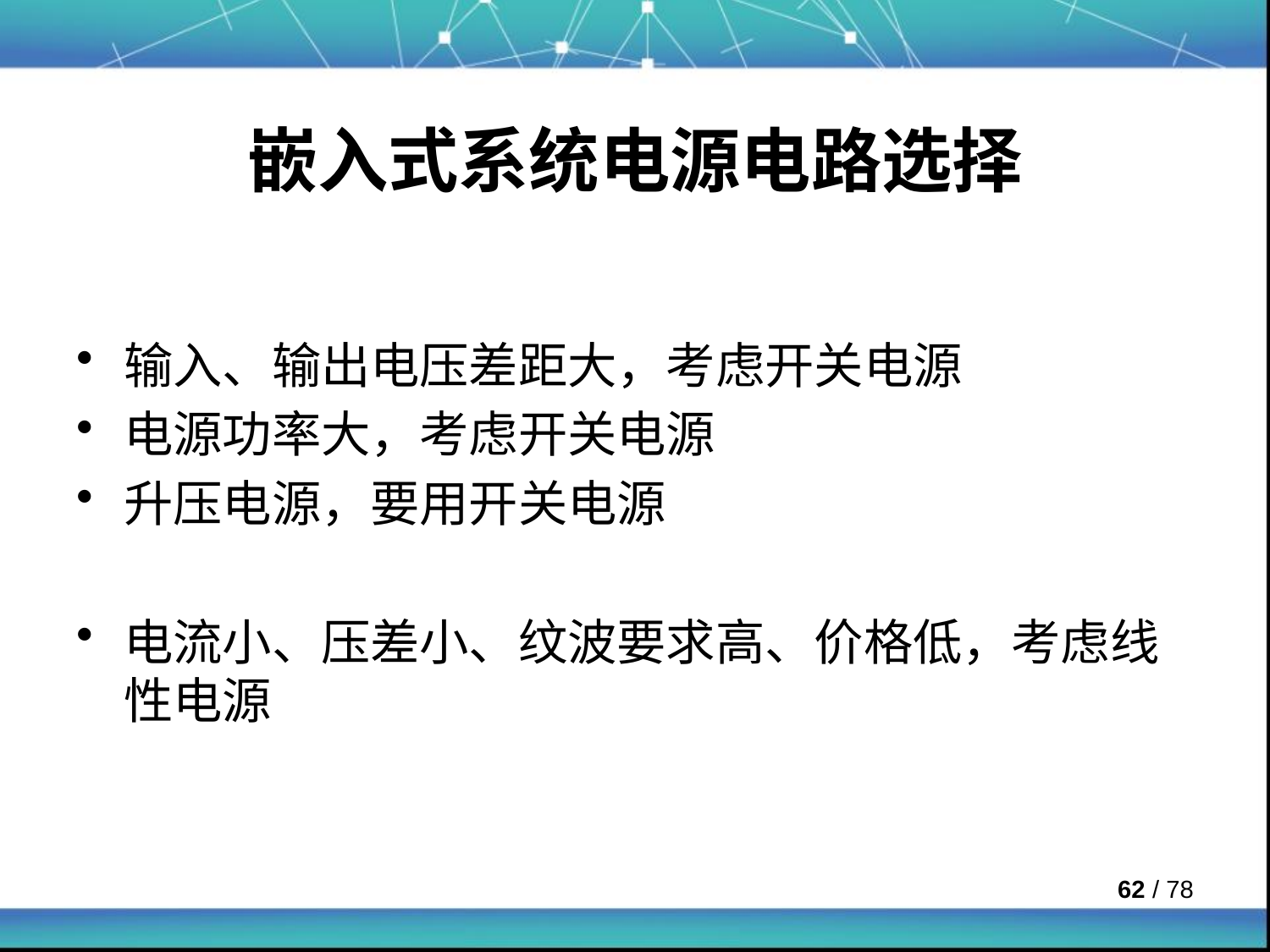

# 嵌入式系统电源电路选择
输入、输出电压差距大，考虑开关电源
电源功率大，考虑开关电源
升压电源，要用开关电源

电流小、压差小、纹波要求高、价格低，考虑线性电源
62 / 78